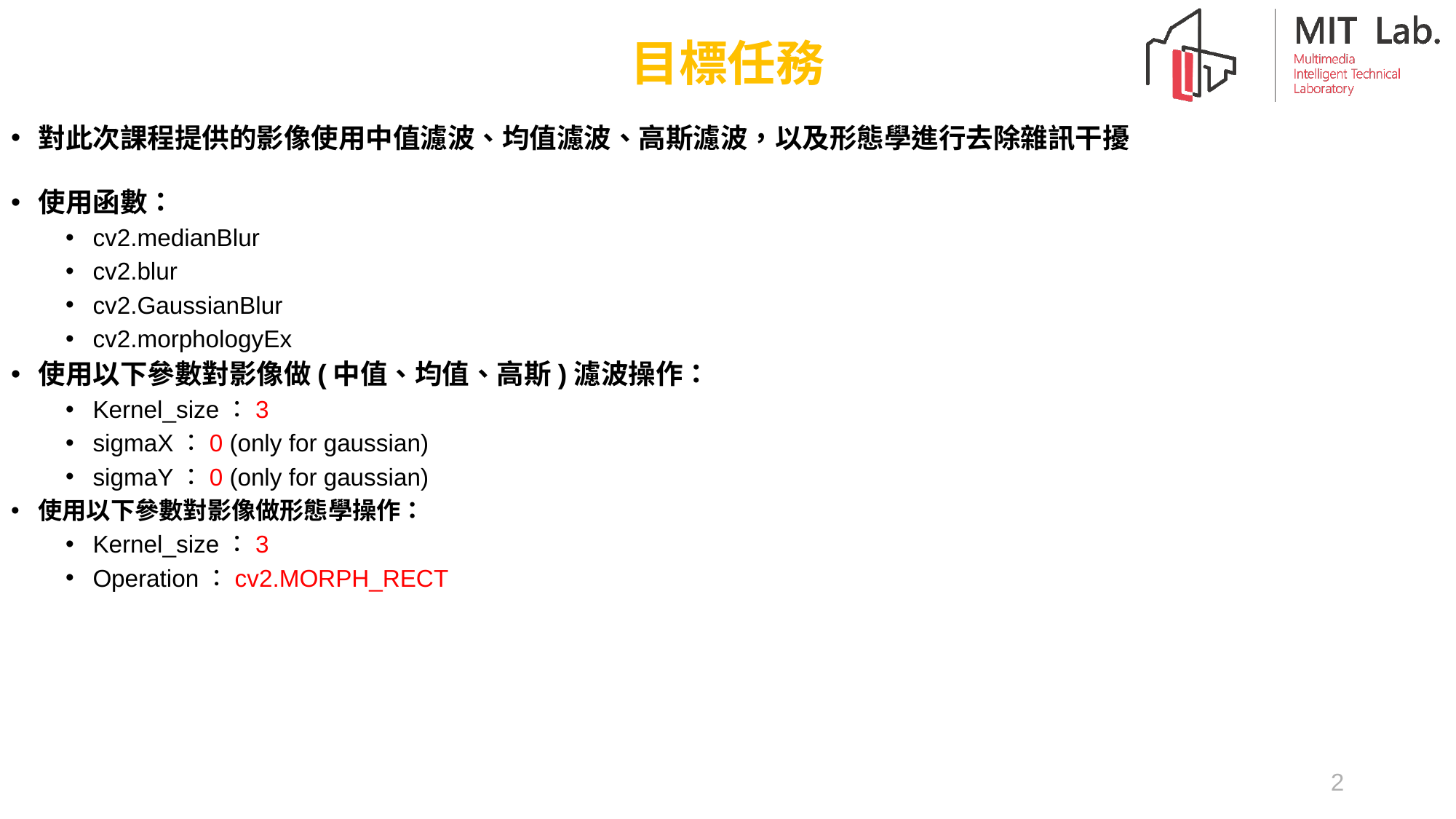

目標任務
對此次課程提供的影像使用中值濾波、均值濾波、高斯濾波，以及形態學進行去除雜訊干擾
使用函數：
cv2.medianBlur
cv2.blur
cv2.GaussianBlur
cv2.morphologyEx
使用以下參數對影像做(中值、均值、高斯)濾波操作：
Kernel_size：3
sigmaX：0 (only for gaussian)
sigmaY：0 (only for gaussian)
使用以下參數對影像做形態學操作：
Kernel_size：3
Operation：cv2.MORPH_RECT

2